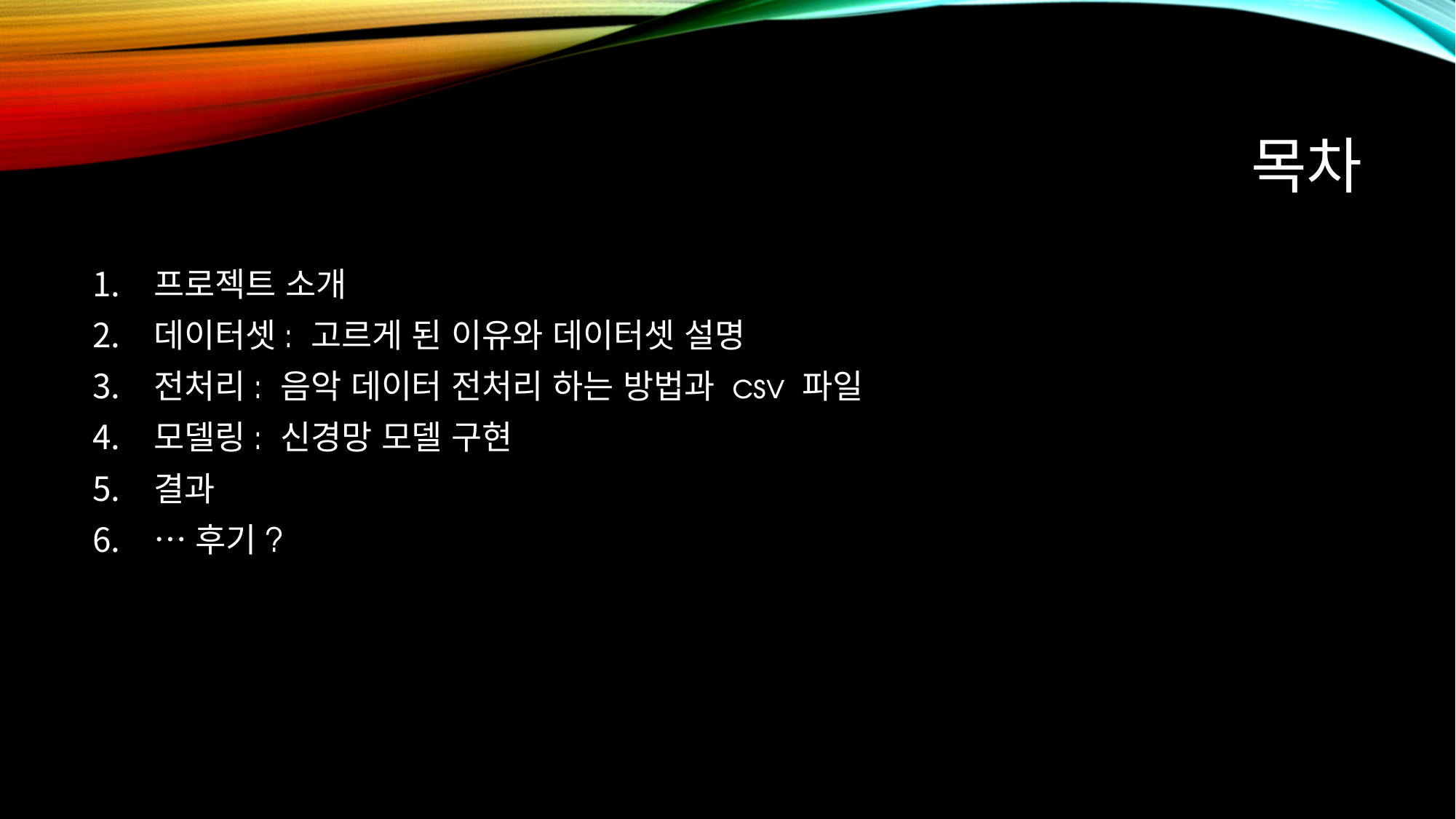

# 목차
프로젝트 소개
데이터셋: 고르게 된 이유와 데이터셋 설명
전처리: 음악 데이터 전처리 하는 방법과 csv 파일
모델링: 신경망 모델 구현
결과
…후기?